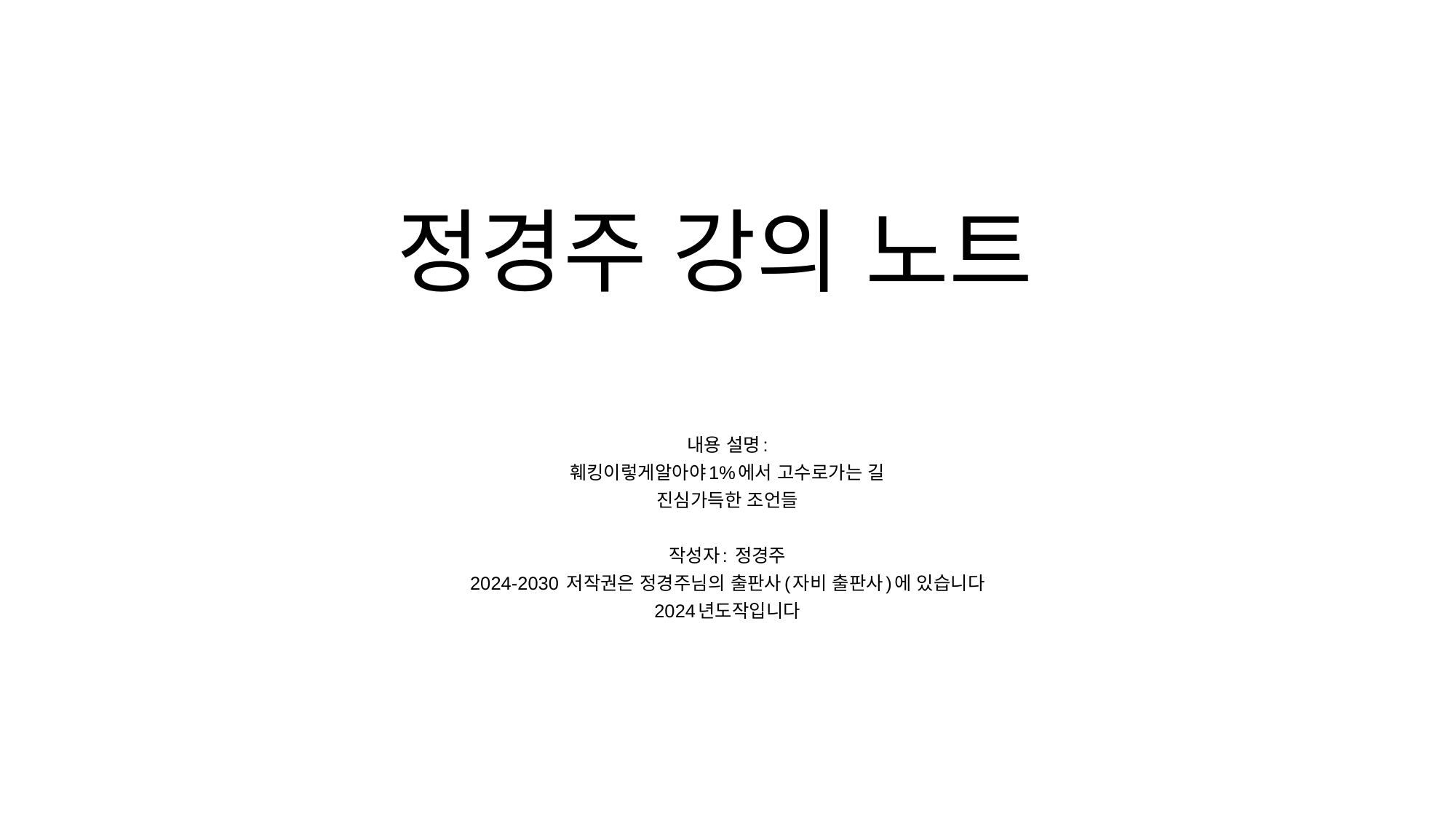

# 정경주 강의 노트
내용 설명:
훼킹이렇게알아야1%에서 고수로가는 길
진심가득한 조언들

작성자: 정경주
2024-2030 저작권은 정경주님의 출판사(자비 출판사)에 있습니다
2024년도작입니다